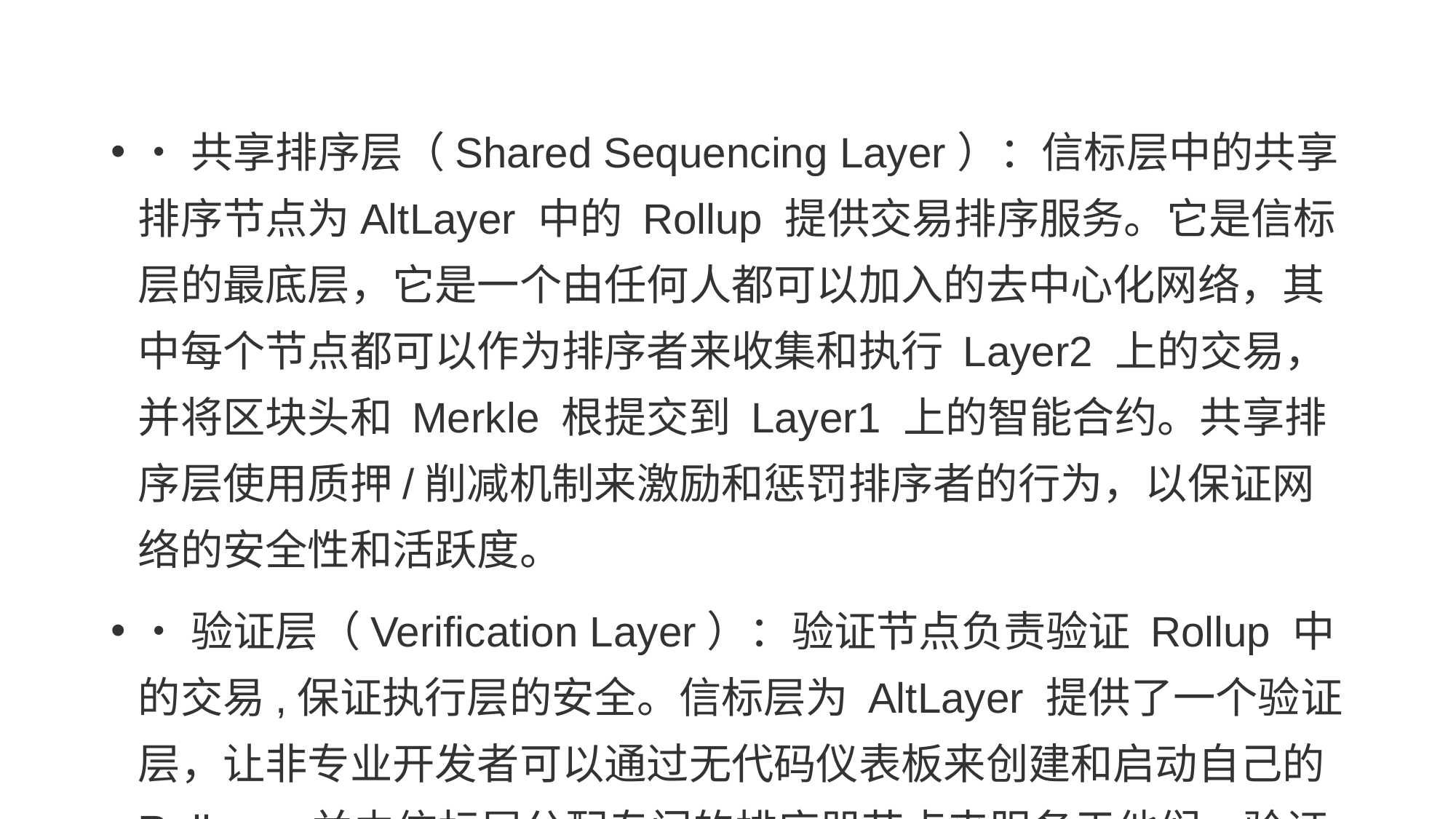

•共享排序层（Shared Sequencing Layer）：信标层中的共享排序节点为AltLayer 中的 Rollup 提供交易排序服务。它是信标层的最底层，它是一个由任何人都可以加入的去中心化网络，其中每个节点都可以作为排序者来收集和执行 Layer2 上的交易，并将区块头和 Merkle 根提交到 Layer1 上的智能合约。共享排序层使用质押/削减机制来激励和惩罚排序者的行为，以保证网络的安全性和活跃度。
•验证层（Verification Layer）：验证节点负责验证 Rollup 中的交易,保证执行层的安全。信标层为 AltLayer 提供了一个验证层，让非专业开发者可以通过无代码仪表板来创建和启动自己的 Rollup，并由信标层分配专门的排序器节点来服务于他们。验证层使用了一种基于数据可用性抽样 (DAS) 的验证方案，让 Layer 2 的验证者无需下载或存储所有的 Layer 1 数据，而只需要从信标层网络中随机抽取一部分数据来验证 Layer 2 的交易正确性。验证层还为验证者提供了一个欺诈证明机制，让验证者可以在发现排序器节点提交了错误的数据时，向信标层提交一个欺诈证明，来惩罚排序器节点并恢复 Layer 2 的正确状态。